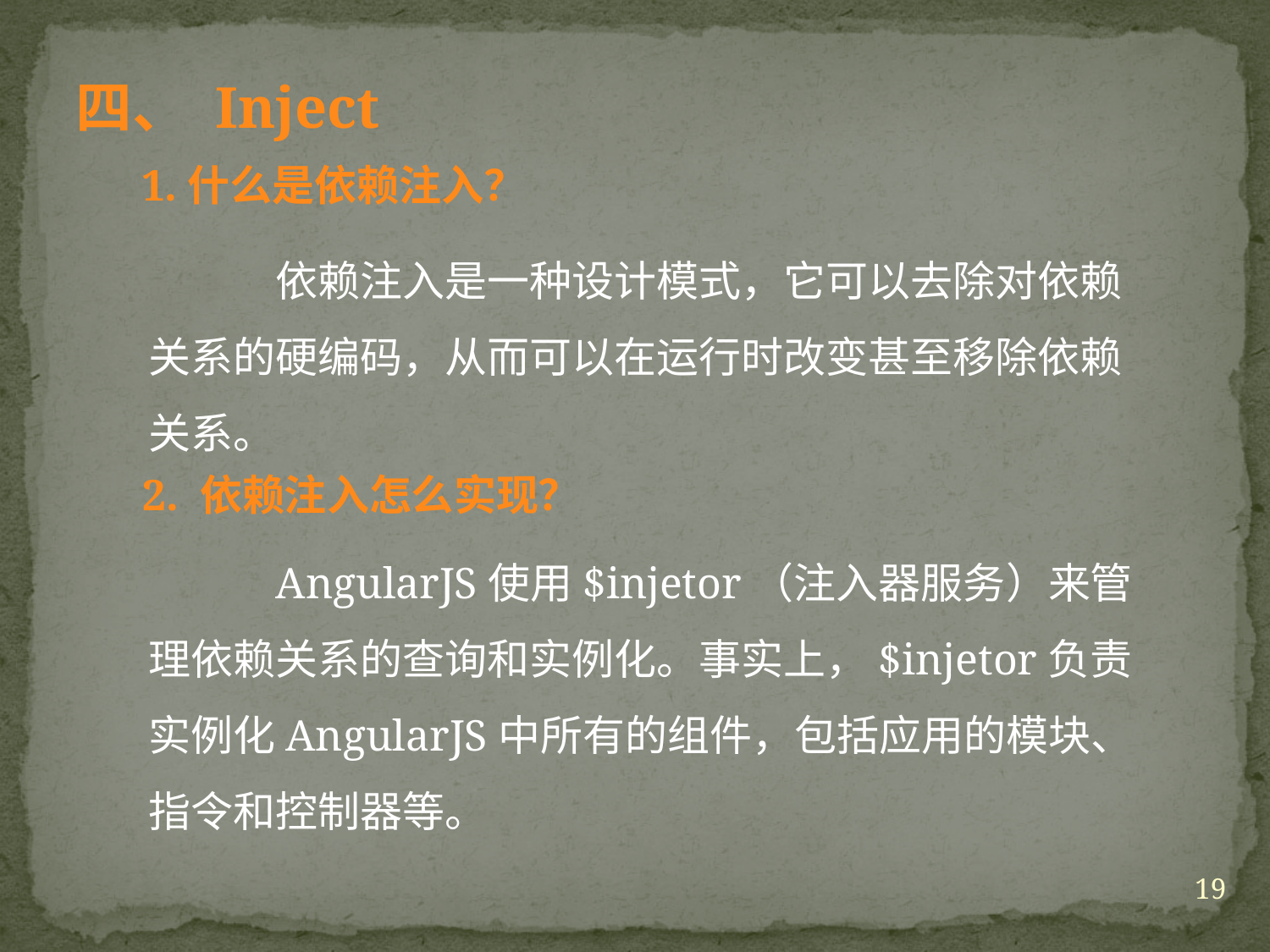

# 四、 Inject
1.什么是依赖注入？
	依赖注入是一种设计模式，它可以去除对依赖关系的硬编码，从而可以在运行时改变甚至移除依赖关系。
2. 依赖注入怎么实现？
	AngularJS使用$injetor（注入器服务）来管理依赖关系的查询和实例化。事实上，$injetor负责实例化AngularJS中所有的组件，包括应用的模块、指令和控制器等。

19